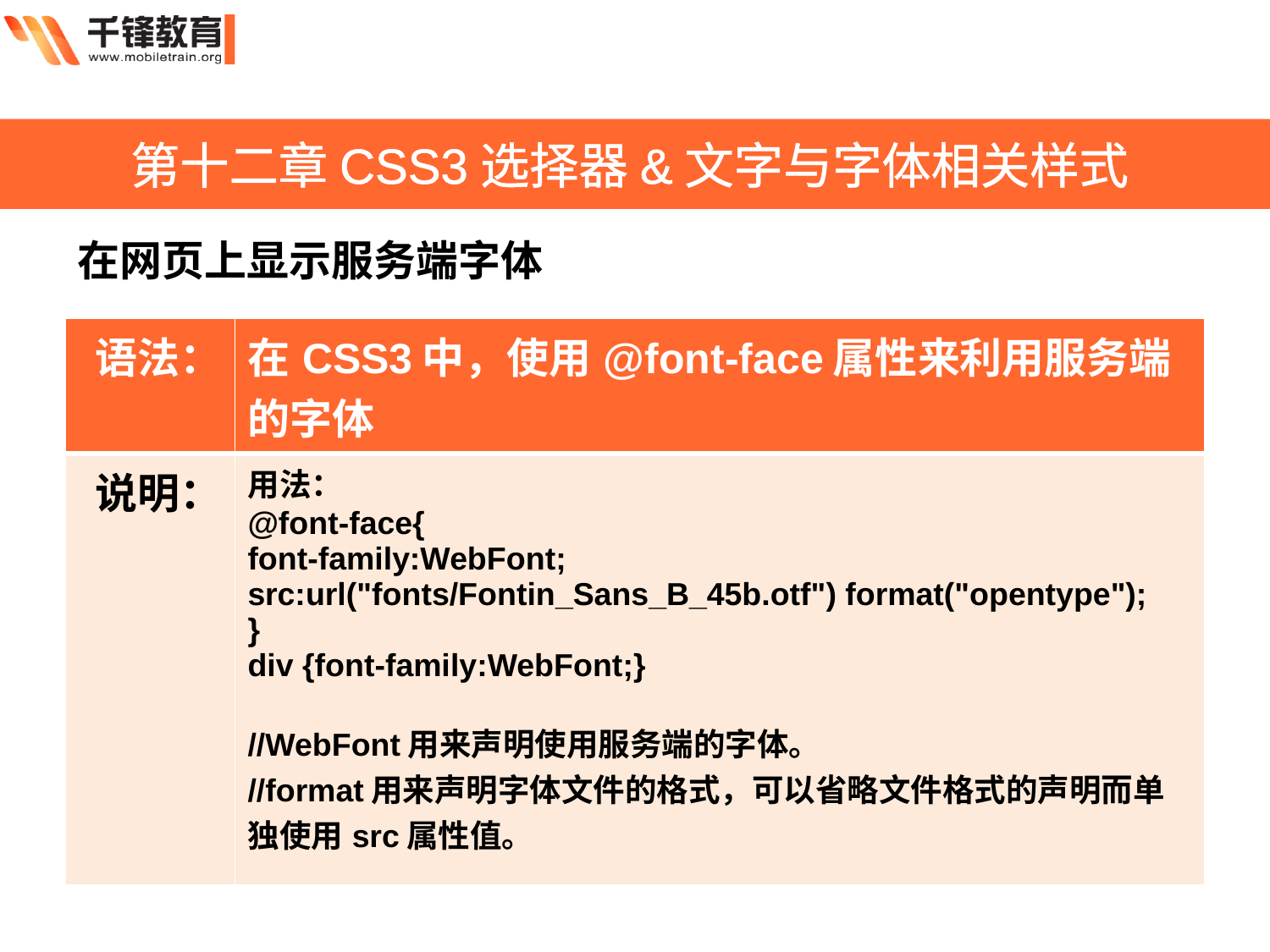

第十二章CSS3选择器&文字与字体相关样式
在网页上显示服务端字体
| 语法： | 在CSS3中，使用@font-face属性来利用服务端的字体 |
| --- | --- |
| 说明： | 用法： @font-face{ font-family:WebFont; src:url("fonts/Fontin\_Sans\_B\_45b.otf") format("opentype"); } div {font-family:WebFont;} //WebFont用来声明使用服务端的字体。 //format用来声明字体文件的格式，可以省略文件格式的声明而单独使用src属性值。 |